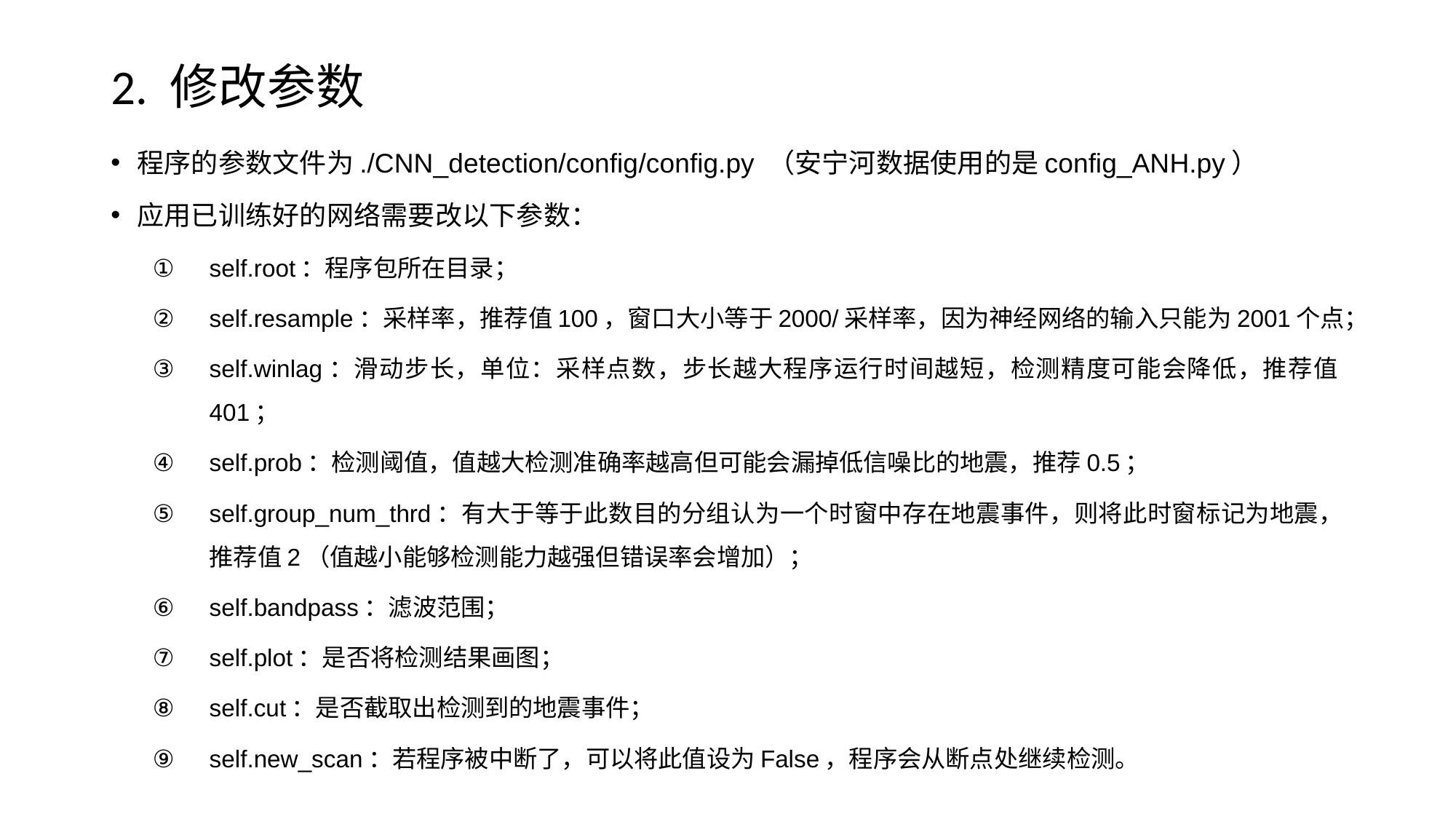

# 2. 修改参数
程序的参数文件为./CNN_detection/config/config.py （安宁河数据使用的是config_ANH.py）
应用已训练好的网络需要改以下参数：
self.root：程序包所在目录；
self.resample：采样率，推荐值100，窗口大小等于2000/采样率，因为神经网络的输入只能为2001个点；
self.winlag：滑动步长，单位：采样点数，步长越大程序运行时间越短，检测精度可能会降低，推荐值401；
self.prob：检测阈值，值越大检测准确率越高但可能会漏掉低信噪比的地震，推荐0.5；
self.group_num_thrd：有大于等于此数目的分组认为一个时窗中存在地震事件，则将此时窗标记为地震，推荐值2（值越小能够检测能力越强但错误率会增加）；
self.bandpass：滤波范围；
self.plot：是否将检测结果画图；
self.cut：是否截取出检测到的地震事件；
self.new_scan：若程序被中断了，可以将此值设为False，程序会从断点处继续检测。